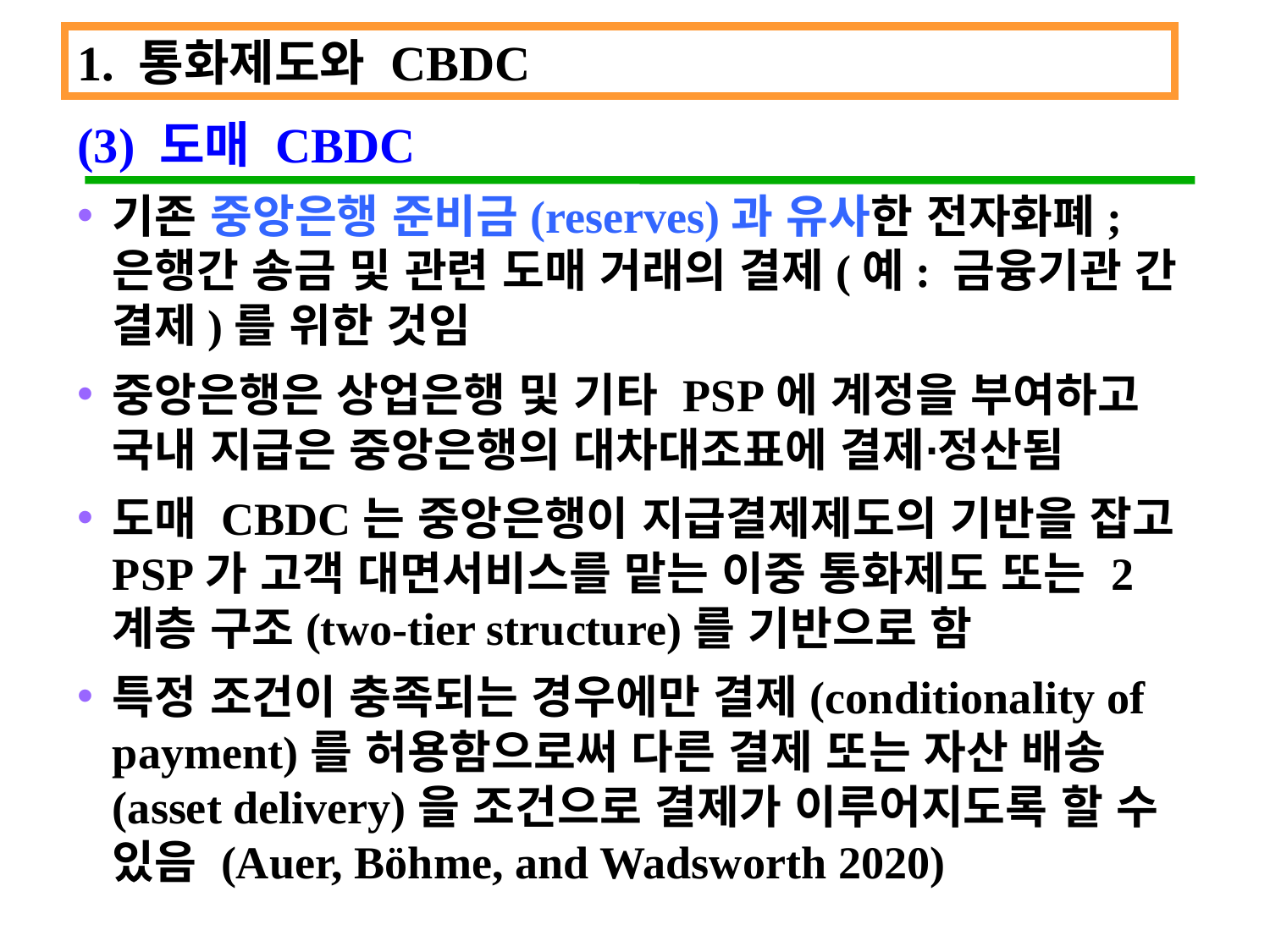

1. 통화제도와 CBDC
(3) 도매 CBDC
기존 중앙은행 준비금(reserves)과 유사한 전자화폐; 은행간 송금 및 관련 도매 거래의 결제(예: 금융기관 간 결제)를 위한 것임
중앙은행은 상업은행 및 기타 PSP에 계정을 부여하고 국내 지급은 중앙은행의 대차대조표에 결제∙정산됨
도매 CBDC는 중앙은행이 지급결제제도의 기반을 잡고 PSP가 고객 대면서비스를 맡는 이중 통화제도 또는 2계층 구조(two-tier structure)를 기반으로 함
특정 조건이 충족되는 경우에만 결제(conditionality of payment)를 허용함으로써 다른 결제 또는 자산 배송(asset delivery)을 조건으로 결제가 이루어지도록 할 수 있음 (Auer, Böhme, and Wadsworth 2020)